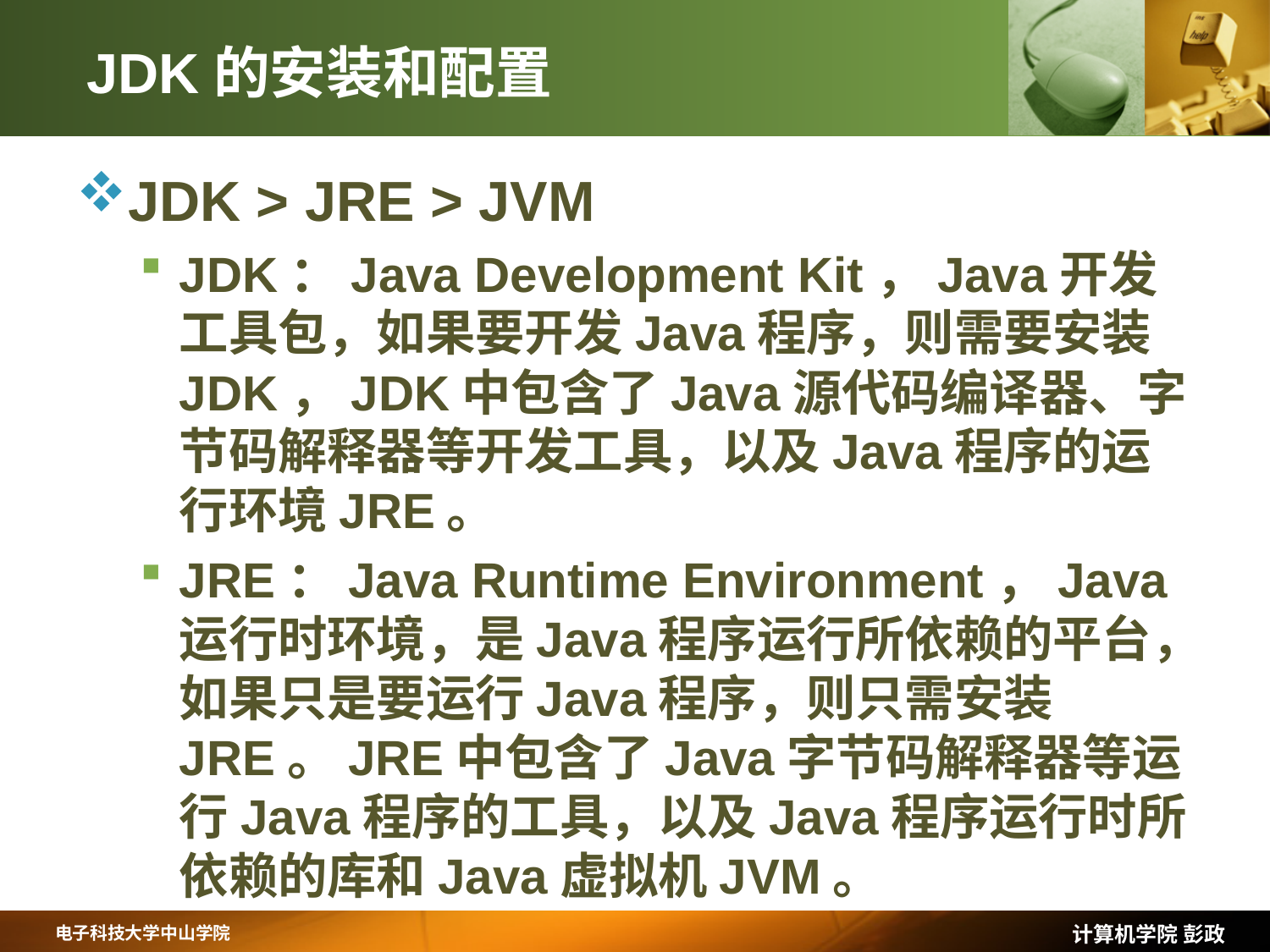

# JDK的安装和配置
JDK > JRE > JVM
JDK：Java Development Kit，Java开发工具包，如果要开发Java程序，则需要安装JDK，JDK中包含了Java源代码编译器、字节码解释器等开发工具，以及Java程序的运行环境JRE。
JRE：Java Runtime Environment，Java运行时环境，是Java程序运行所依赖的平台，如果只是要运行Java程序，则只需安装JRE。JRE中包含了Java字节码解释器等运行Java程序的工具，以及Java程序运行时所依赖的库和Java虚拟机JVM。
计算机学院 彭政
电子科技大学中山学院